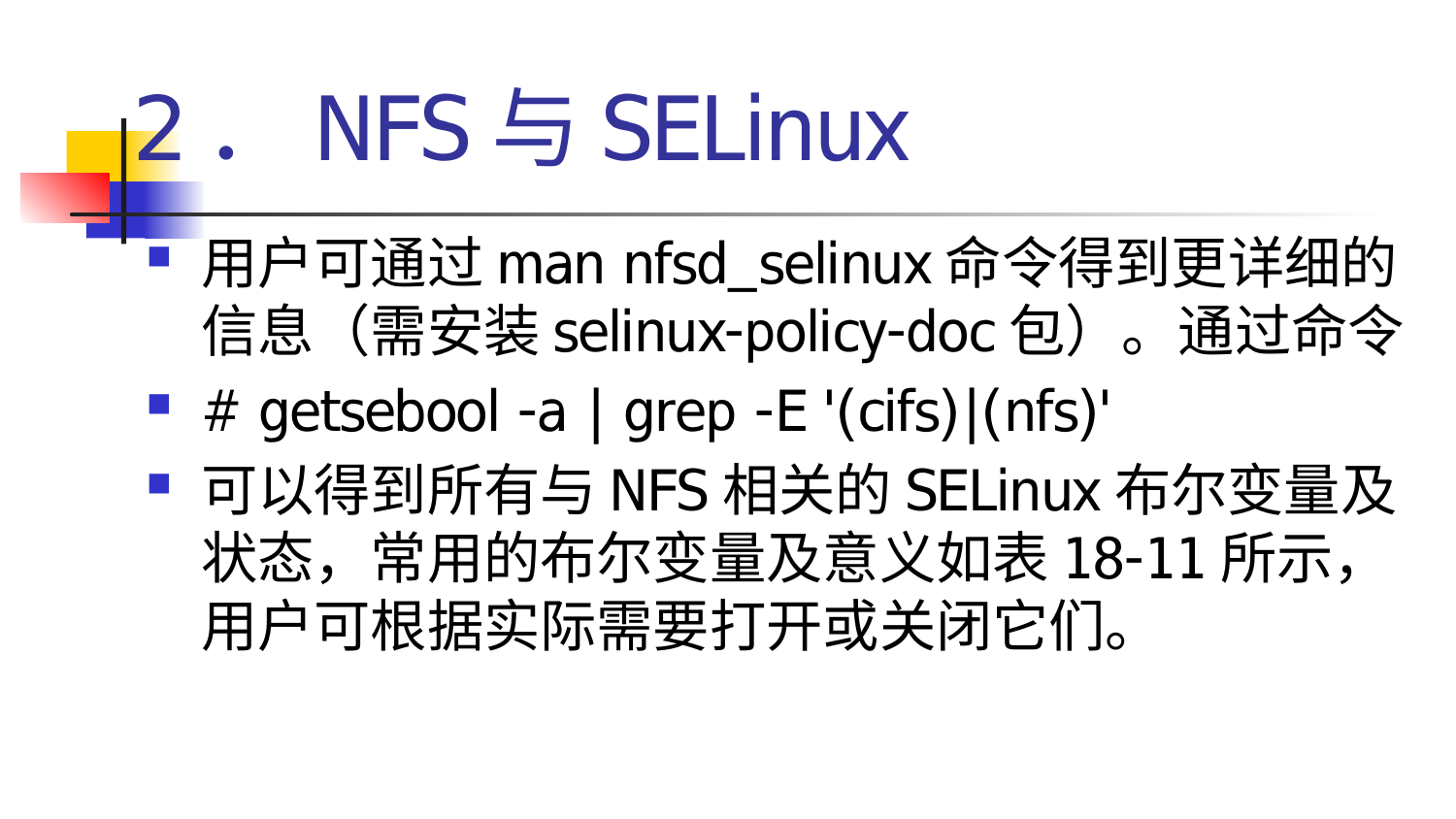

# 2．NFS与SELinux
用户可通过man nfsd_selinux命令得到更详细的信息（需安装selinux-policy-doc包）。通过命令
# getsebool -a | grep -E '(cifs)|(nfs)'
可以得到所有与NFS相关的SELinux布尔变量及状态，常用的布尔变量及意义如表18-11所示，用户可根据实际需要打开或关闭它们。